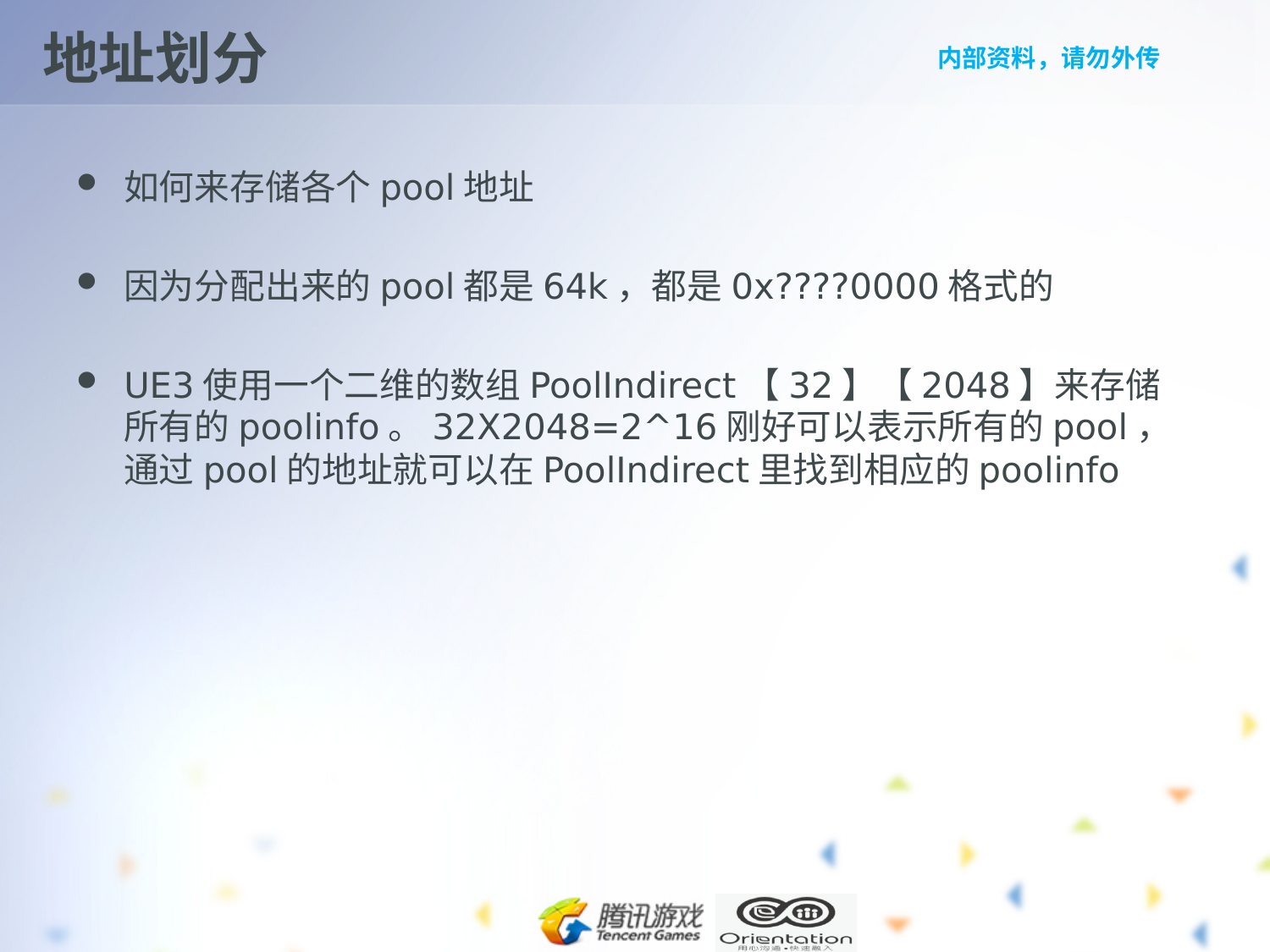

# 地址划分
如何来存储各个pool地址

因为分配出来的pool都是64k，都是0x????0000格式的

UE3使用一个二维的数组PoolIndirect【32】【2048】来存储所有的poolinfo。32X2048=2^16刚好可以表示所有的pool，通过pool的地址就可以在PoolIndirect里找到相应的poolinfo